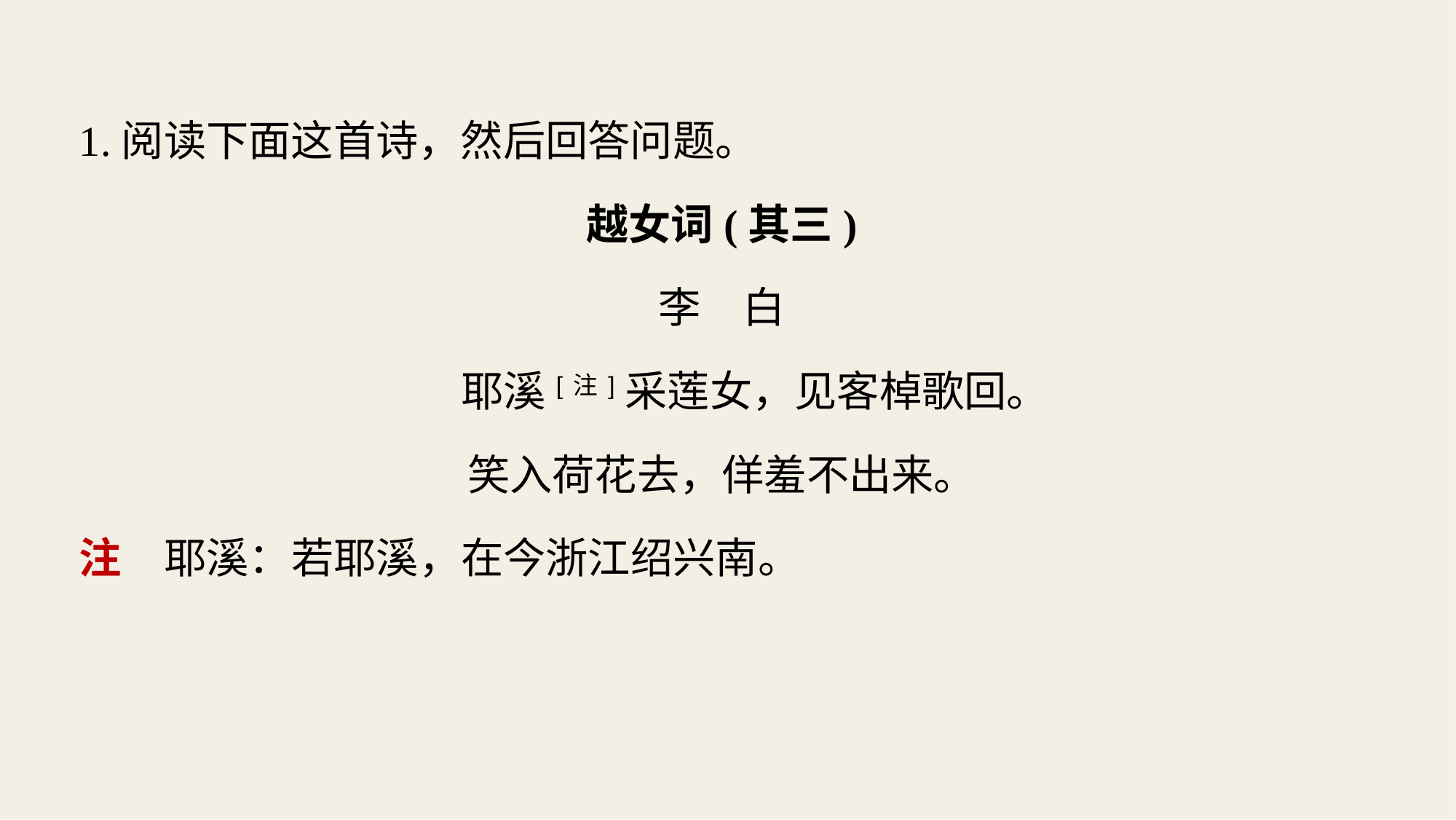

1.阅读下面这首诗，然后回答问题。
越女词(其三)
李　白
      耶溪[注]采莲女，见客棹歌回。
笑入荷花去，佯羞不出来。
注　耶溪：若耶溪，在今浙江绍兴南。